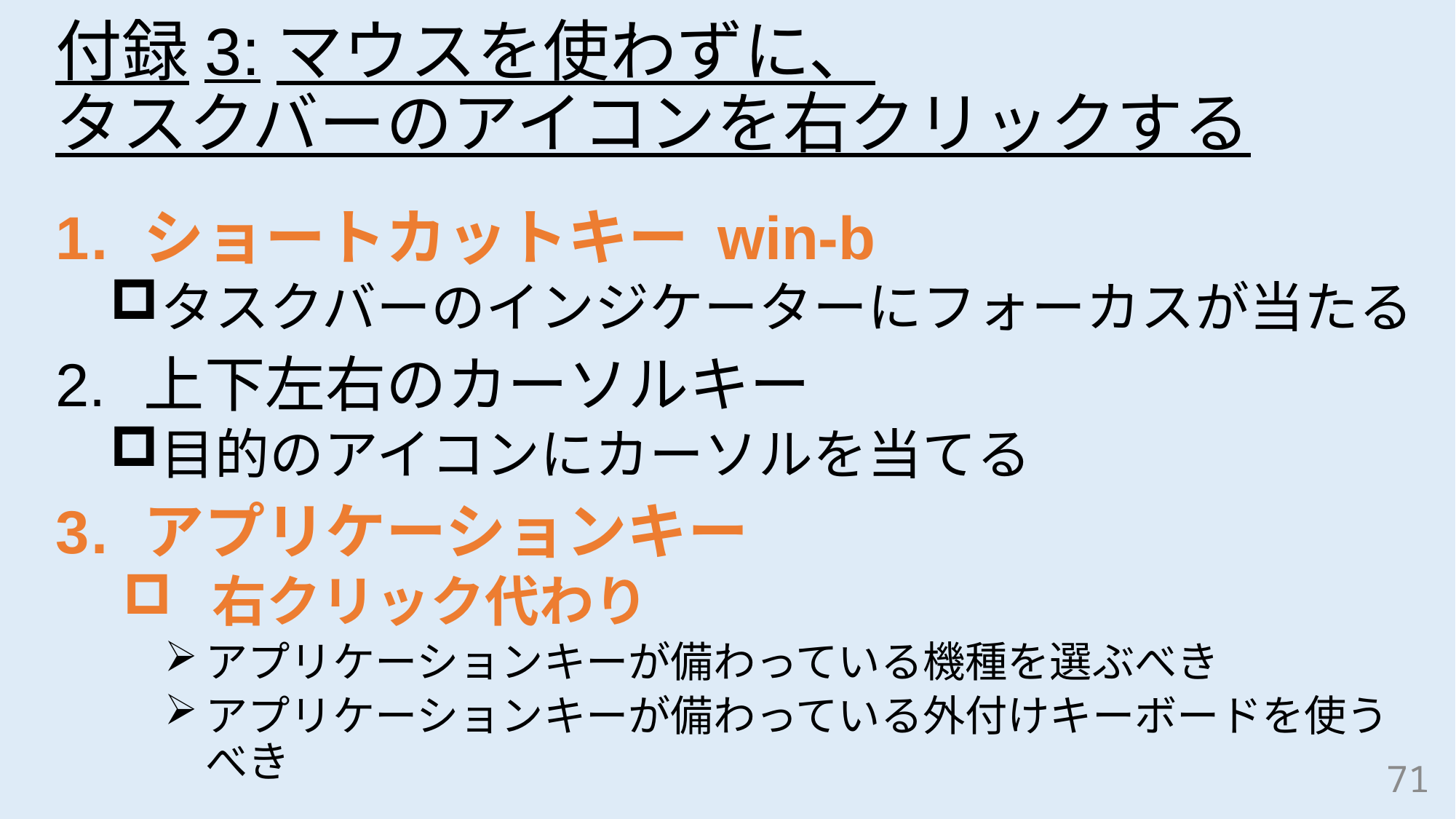

# 付録3:マウスを使わずに、 タスクバーのアイコンを右クリックする
ショートカットキー win-b
タスクバーのインジケーターにフォーカスが当たる
上下左右のカーソルキー
目的のアイコンにカーソルを当てる
アプリケーションキー
右クリック代わり
アプリケーションキーが備わっている機種を選ぶべき
アプリケーションキーが備わっている外付けキーボードを使うべき
71